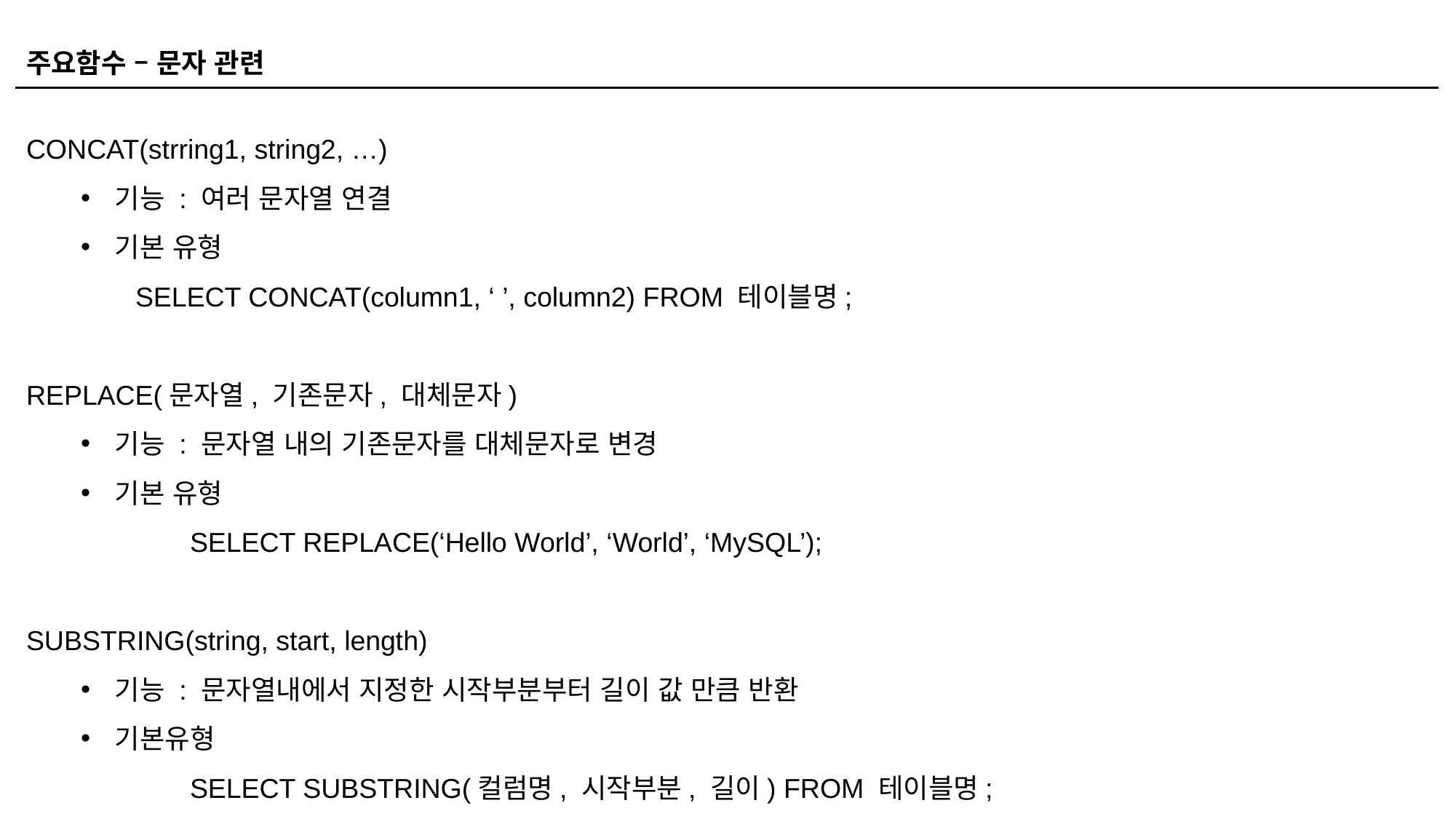

주요함수 – 문자 관련
CONCAT(strring1, string2, …)
기능 : 여러 문자열 연결
기본 유형
	SELECT CONCAT(column1, ‘ ’, column2) FROM 테이블명;

REPLACE(문자열, 기존문자, 대체문자)
기능 : 문자열 내의 기존문자를 대체문자로 변경
기본 유형
 	SELECT REPLACE(‘Hello World’, ‘World’, ‘MySQL’);

SUBSTRING(string, start, length)
기능 : 문자열내에서 지정한 시작부분부터 길이 값 만큼 반환
기본유형
	SELECT SUBSTRING(컬럼명, 시작부분, 길이) FROM 테이블명;